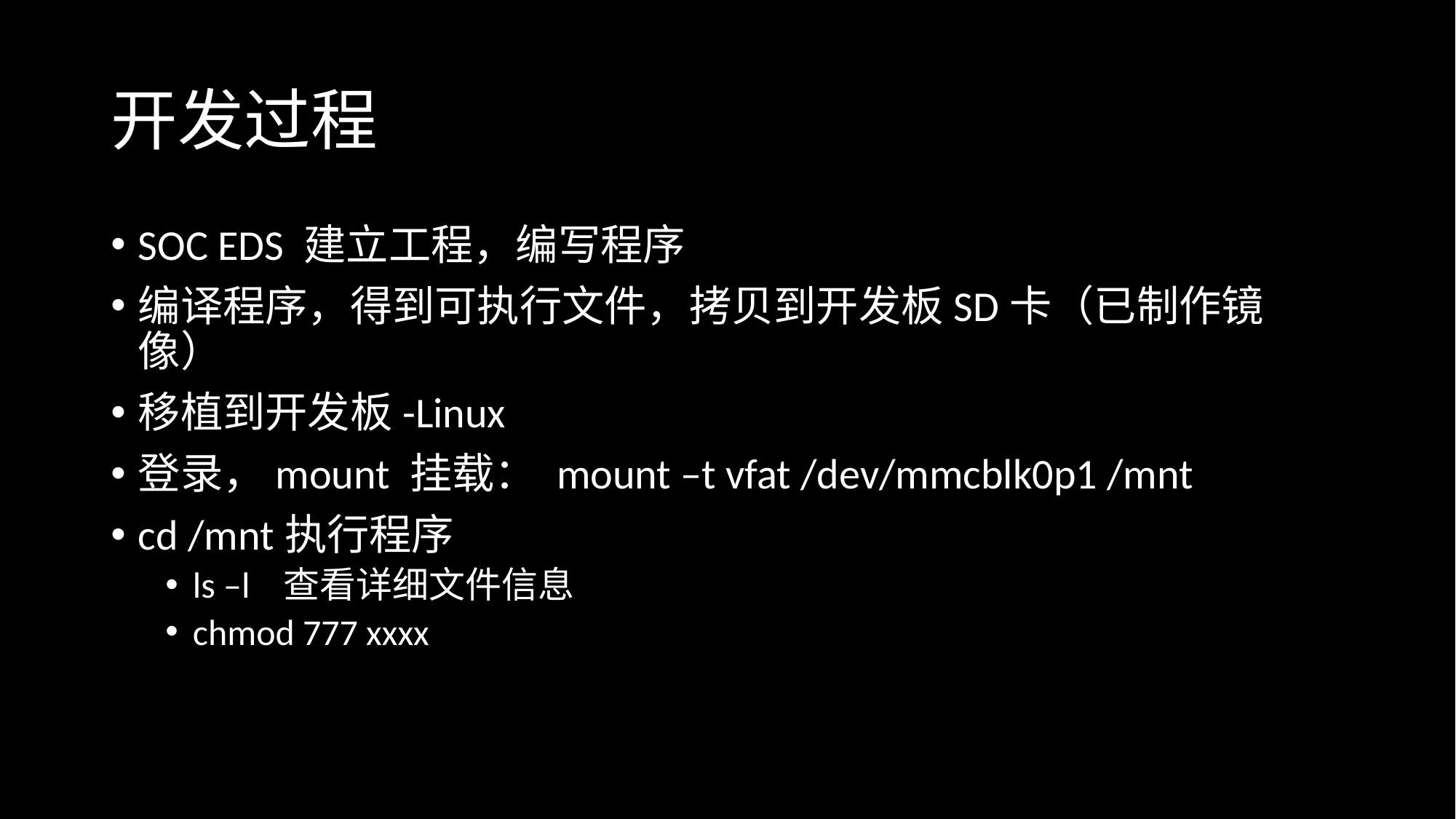

# 开发过程
SOC EDS 建立工程，编写程序
编译程序，得到可执行文件，拷贝到开发板SD卡（已制作镜像）
移植到开发板-Linux
登录，mount 挂载： mount –t vfat /dev/mmcblk0p1 /mnt
cd /mnt执行程序
ls –l   查看详细文件信息
chmod 777 xxxx